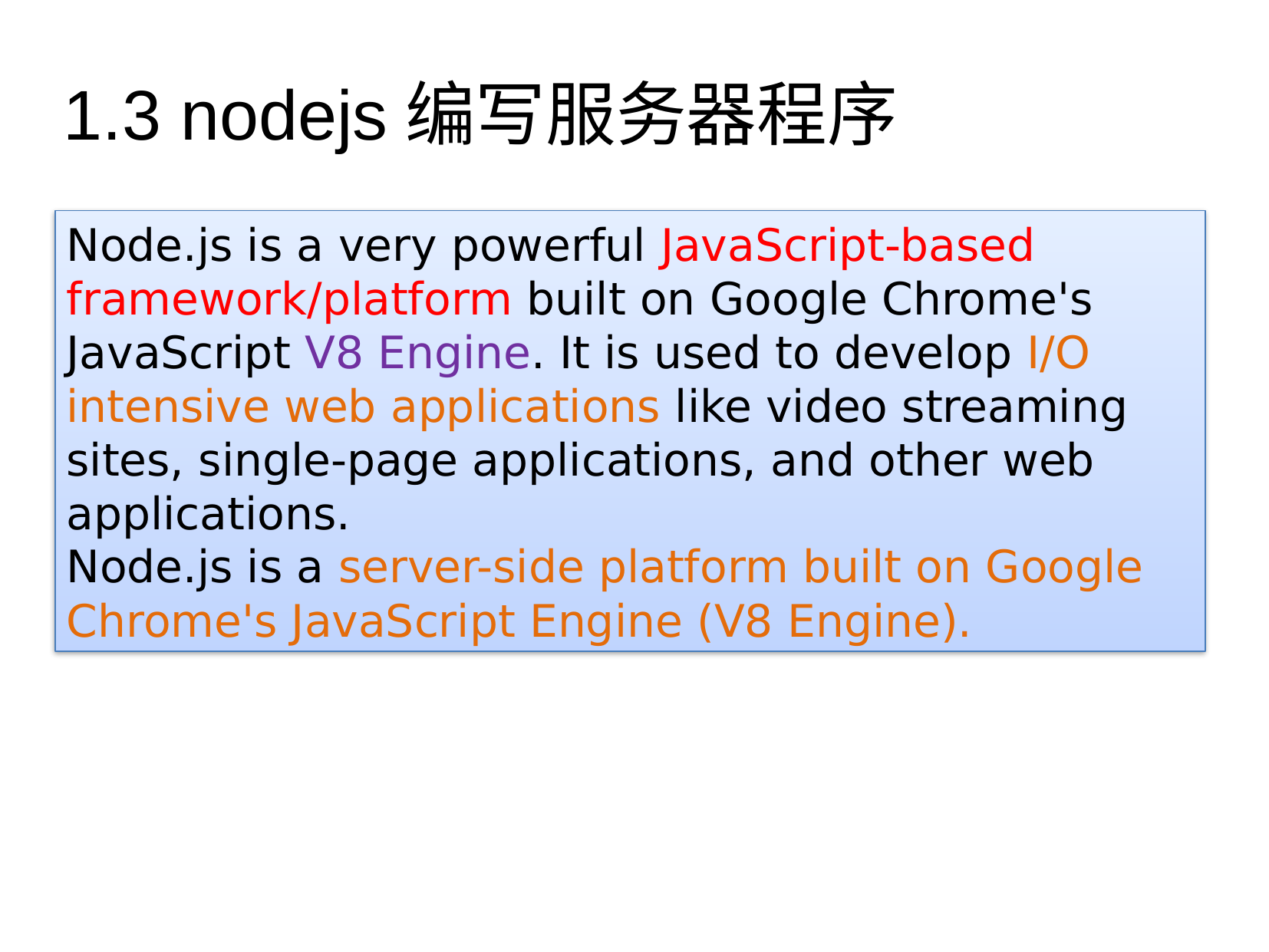

# 1.3 nodejs编写服务器程序
Node.js is a very powerful JavaScript-based framework/platform built on Google Chrome's JavaScript V8 Engine. It is used to develop I/O intensive web applications like video streaming sites, single-page applications, and other web applications.
Node.js is a server-side platform built on Google Chrome's JavaScript Engine (V8 Engine).